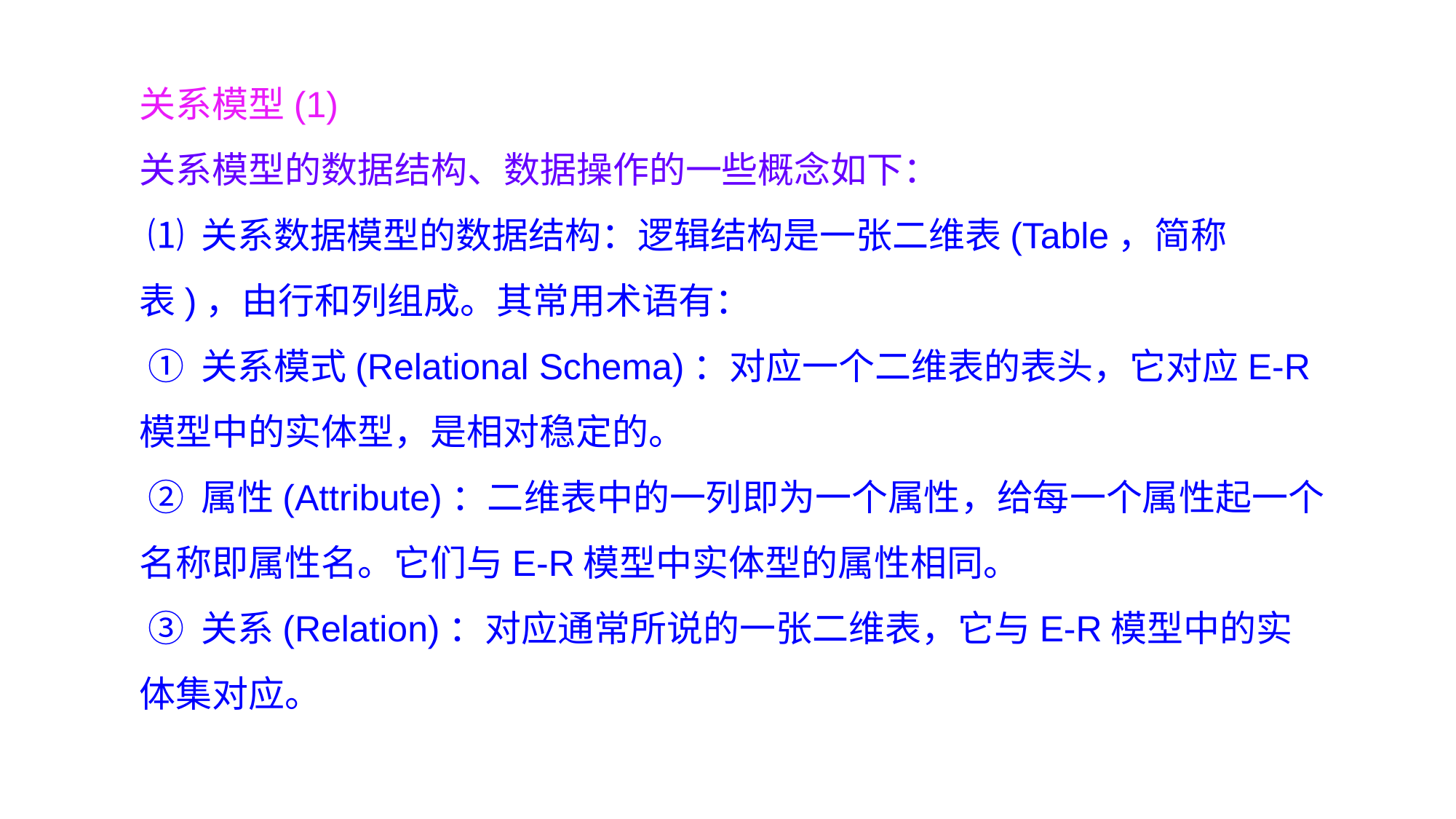

关系模型(1)
关系模型的数据结构、数据操作的一些概念如下：
 ⑴ 关系数据模型的数据结构：逻辑结构是一张二维表(Table，简称表)，由行和列组成。其常用术语有：
 ① 关系模式(Relational Schema)：对应一个二维表的表头，它对应E-R模型中的实体型，是相对稳定的。
 ② 属性(Attribute)：二维表中的一列即为一个属性，给每一个属性起一个名称即属性名。它们与E-R模型中实体型的属性相同。
 ③ 关系(Relation)：对应通常所说的一张二维表，它与E-R模型中的实体集对应。